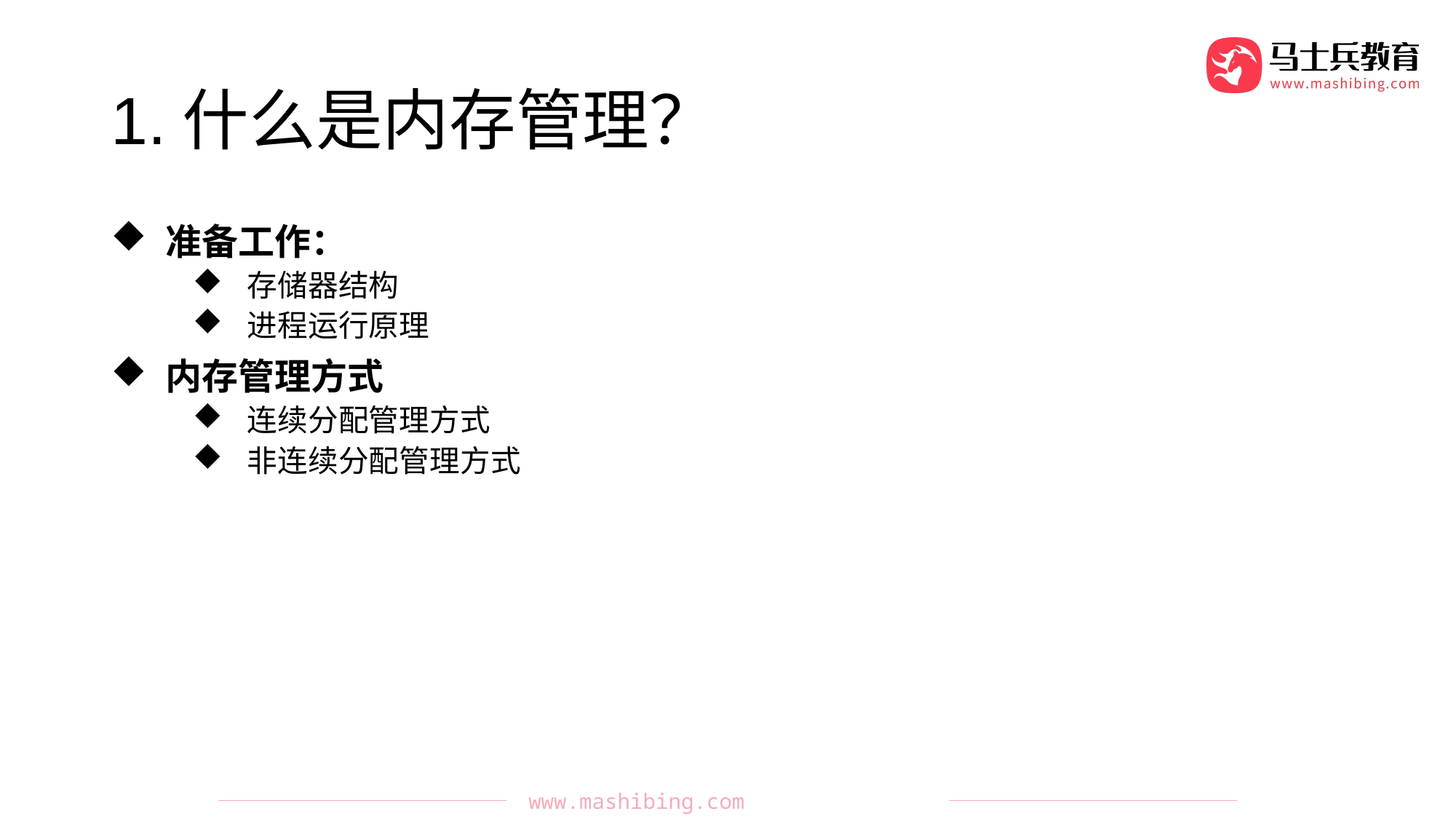

# 1.什么是内存管理？
准备工作：
存储器结构
进程运行原理
内存管理方式
连续分配管理方式
非连续分配管理方式